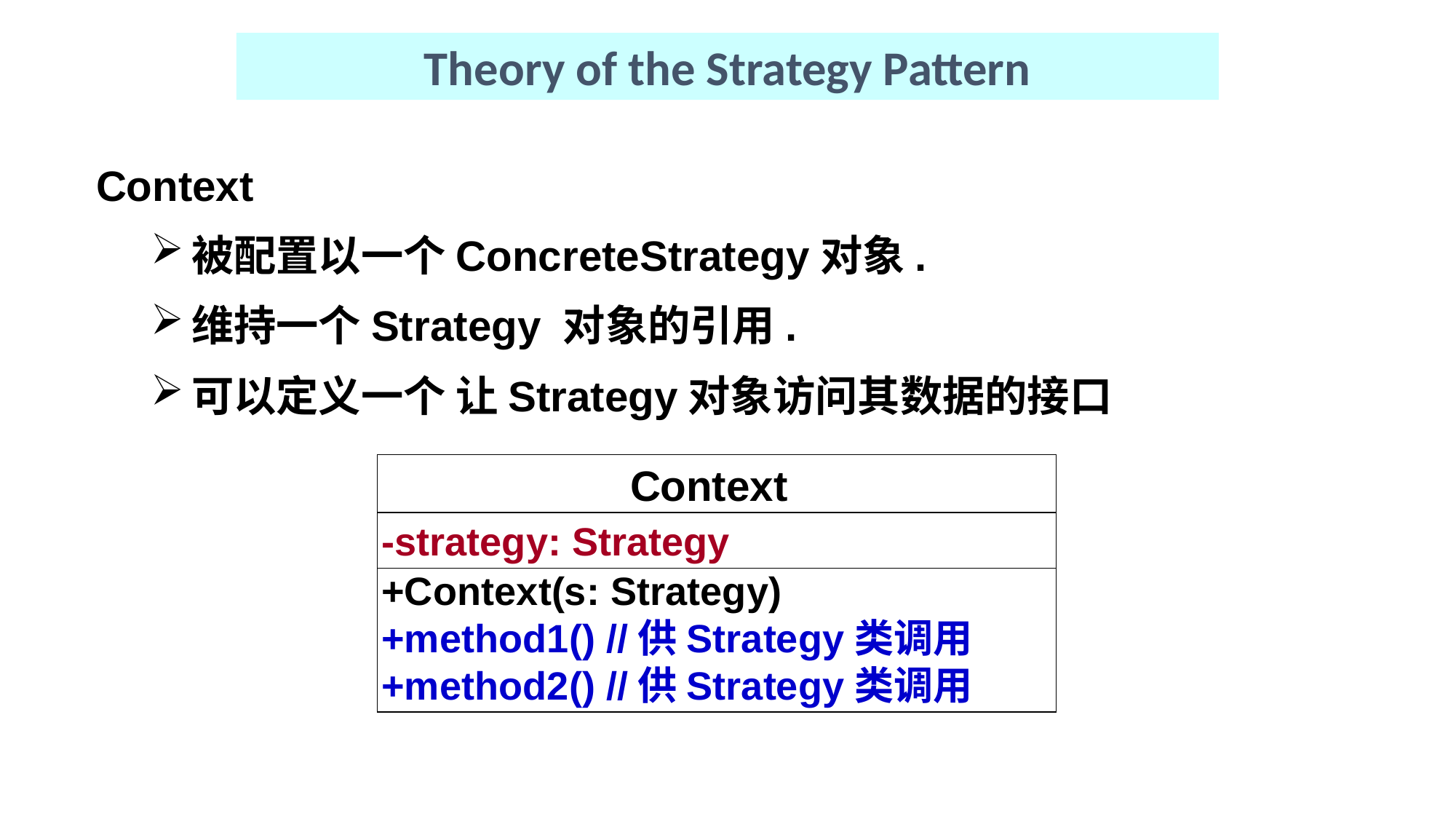

Theory of the Strategy Pattern
Context
被配置以一个ConcreteStrategy对象.
维持一个Strategy 对象的引用.
可以定义一个 让Strategy对象访问其数据的接口
Context
-strategy: Strategy
+Context(s: Strategy)
+method1() //供Strategy类调用
+method2() //供Strategy类调用